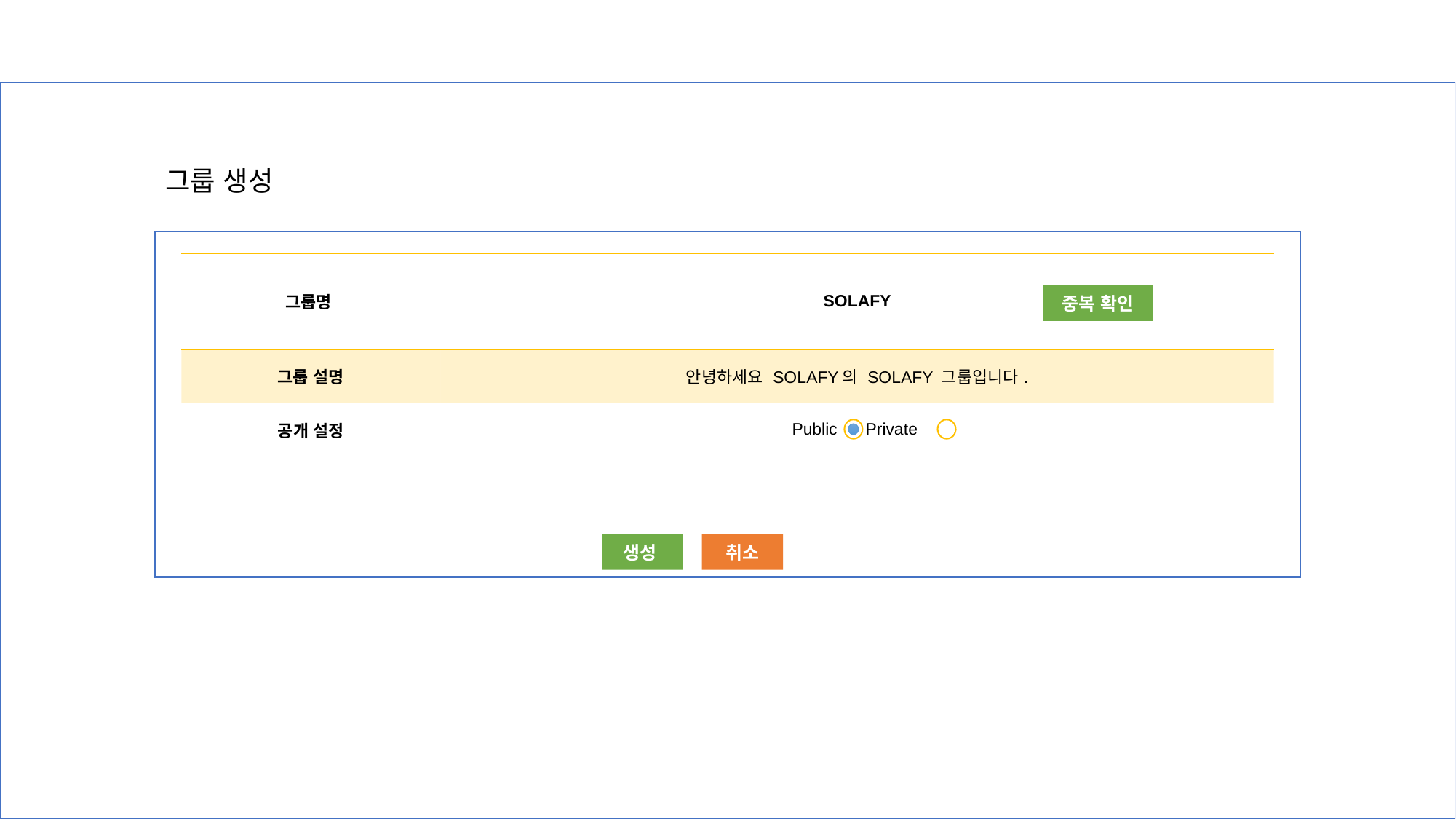

그룹 생성

| 그룹명 | SOLAFY |
| --- | --- |
| 그룹 설명 | 안녕하세요 SOLAFY의 SOLAFY 그룹입니다. |
| 공개 설정 | Public Private |
중복 확인

생성
취소